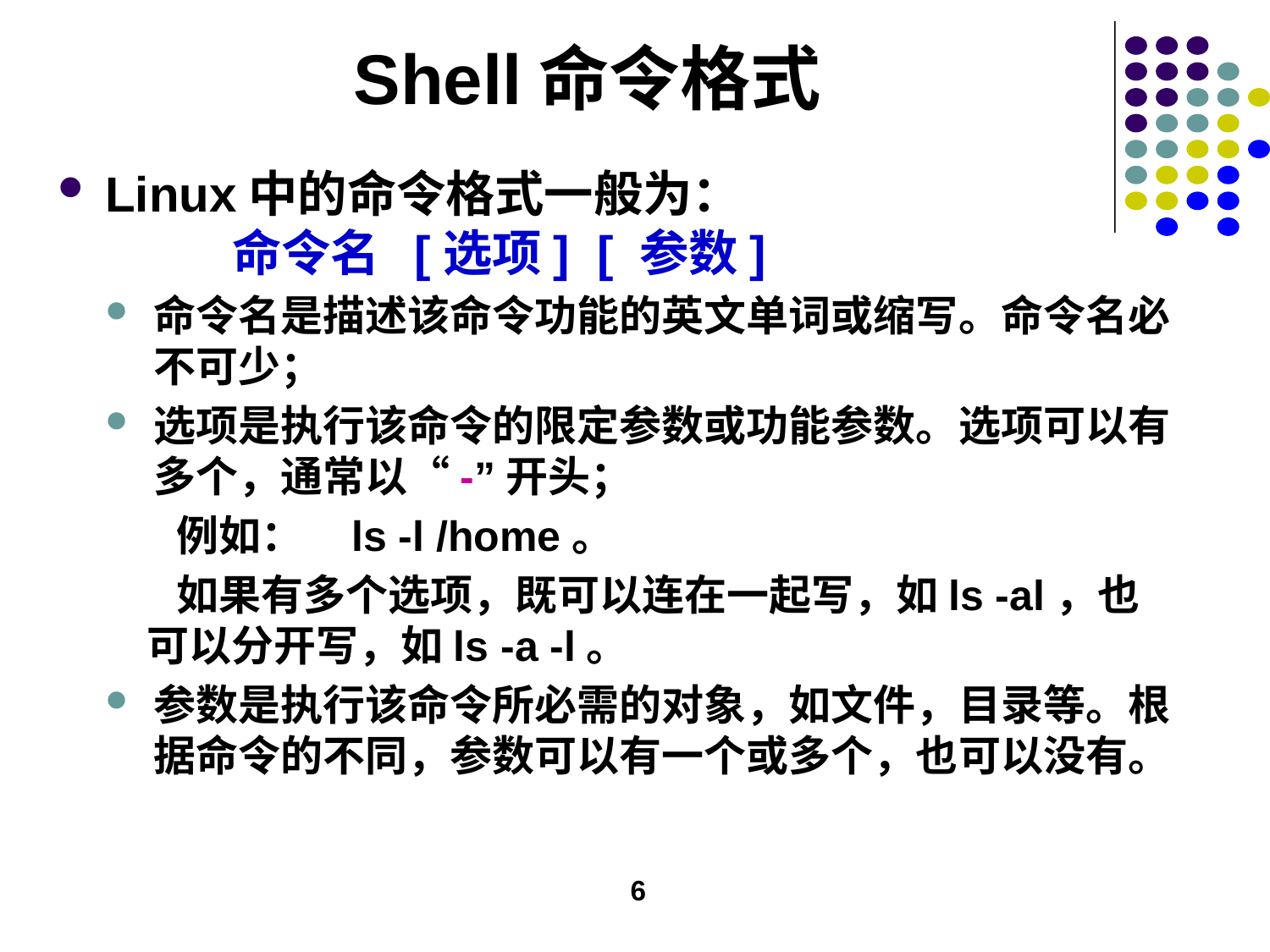

# Shell命令格式
Linux中的命令格式一般为：
	命令名  [选项]  [ 参数]
命令名是描述该命令功能的英文单词或缩写。命令名必不可少；
选项是执行该命令的限定参数或功能参数。选项可以有多个，通常以“-”开头；
  例如：    ls -l /home。
  如果有多个选项，既可以连在一起写，如ls -al，也可以分开写，如ls -a -l。
参数是执行该命令所必需的对象，如文件，目录等。根据命令的不同，参数可以有一个或多个，也可以没有。

6